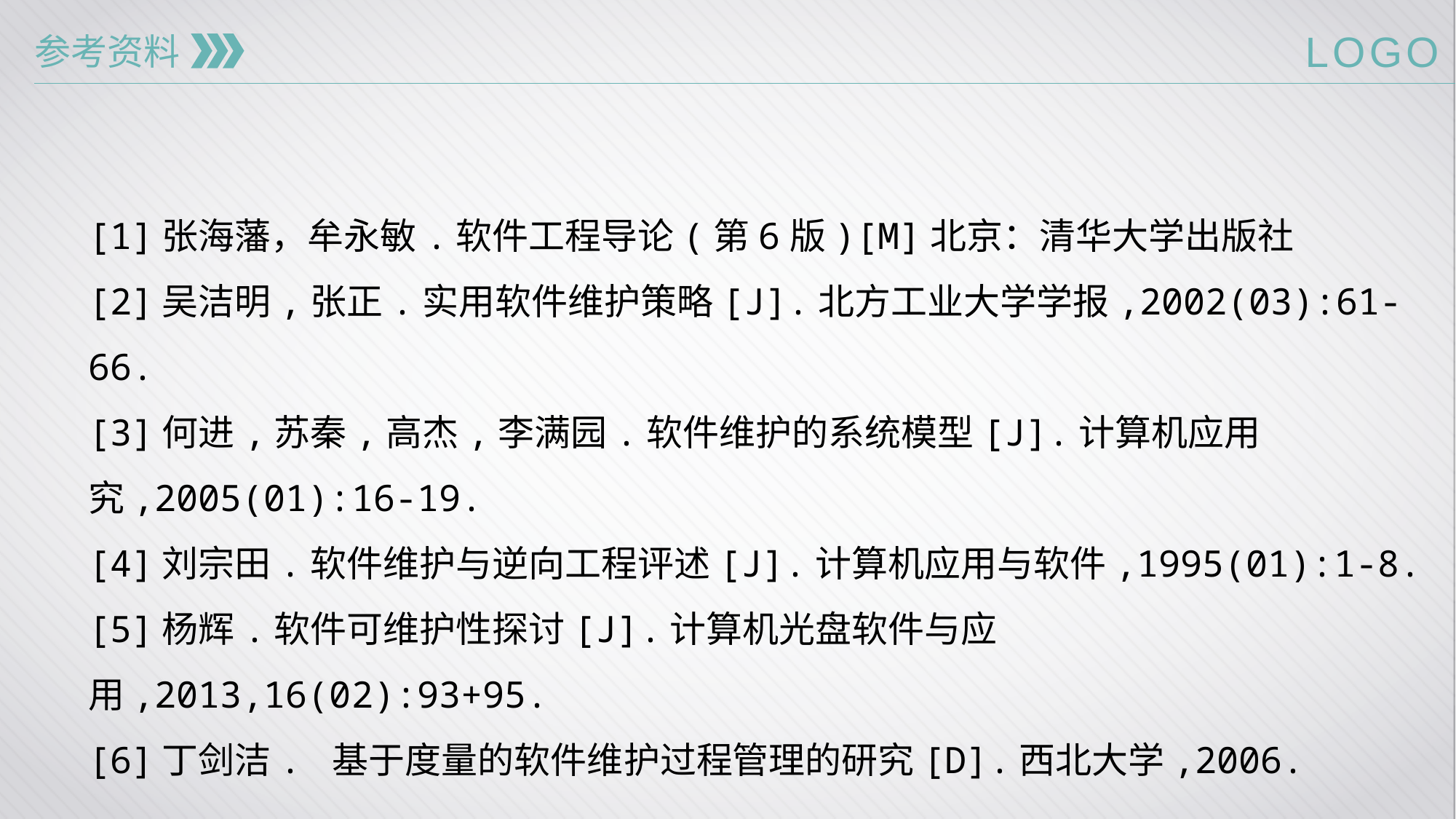

LOGO
参考资料

[1]张海藩，牟永敏.软件工程导论(第6版)[M]北京：清华大学出版社
[2]吴洁明,张正.实用软件维护策略[J].北方工业大学学报,2002(03):61-66.
[3]何进,苏秦,高杰,李满园.软件维护的系统模型[J].计算机应用究,2005(01):16-19.
[4]刘宗田.软件维护与逆向工程评述[J].计算机应用与软件,1995(01):1-8.
[5]杨辉.软件可维护性探讨[J].计算机光盘软件与应用,2013,16(02):93+95.
[6]丁剑洁. 基于度量的软件维护过程管理的研究[D].西北大学,2006.